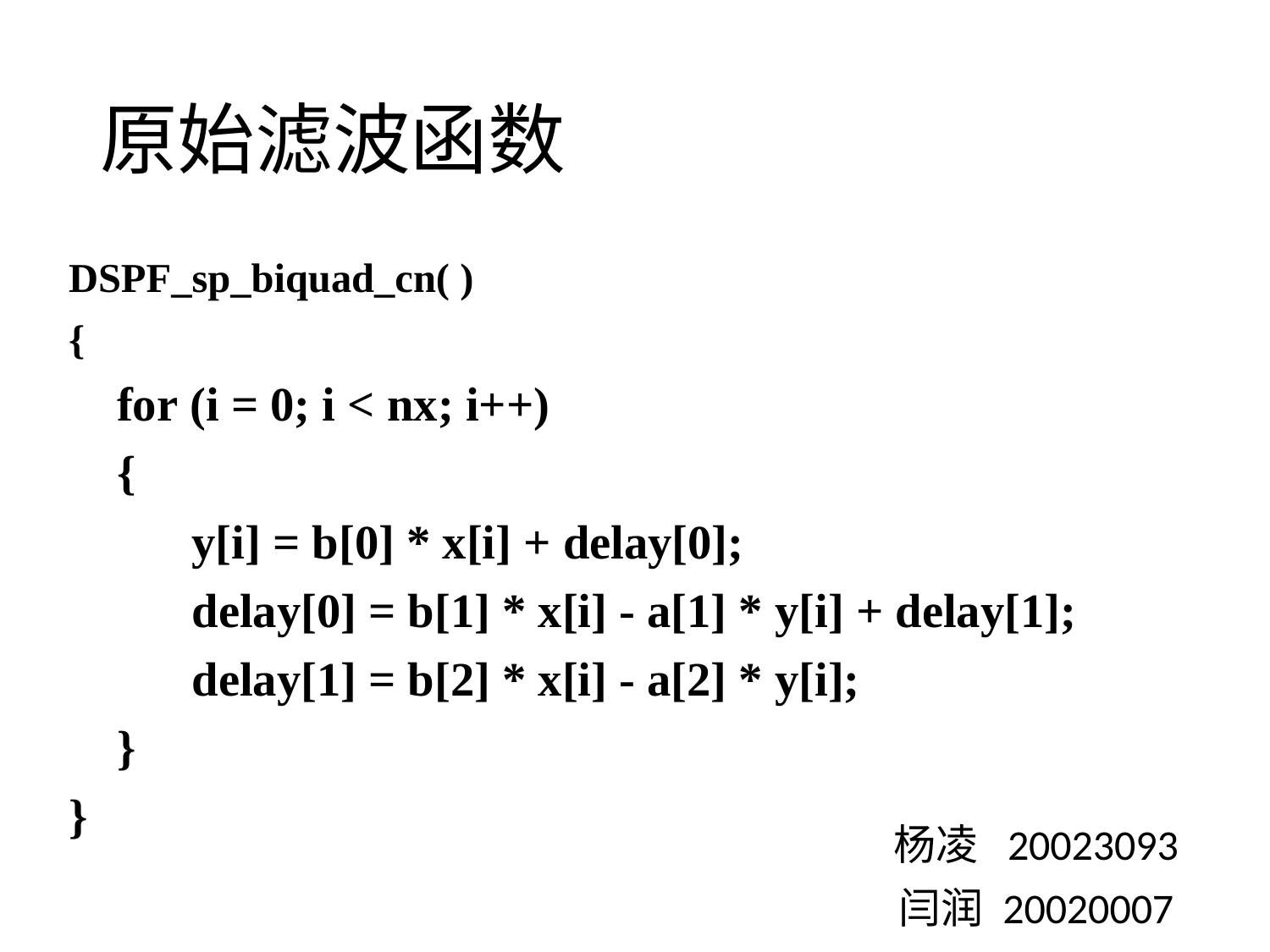

# 原始滤波函数
DSPF_sp_biquad_cn( )
{
    for (i = 0; i < nx; i++)
    {
  	y[i] = b[0] * x[i] + delay[0];
	delay[0] = b[1] * x[i] - a[1] * y[i] + delay[1];
	delay[1] = b[2] * x[i] - a[2] * y[i];
    }
}